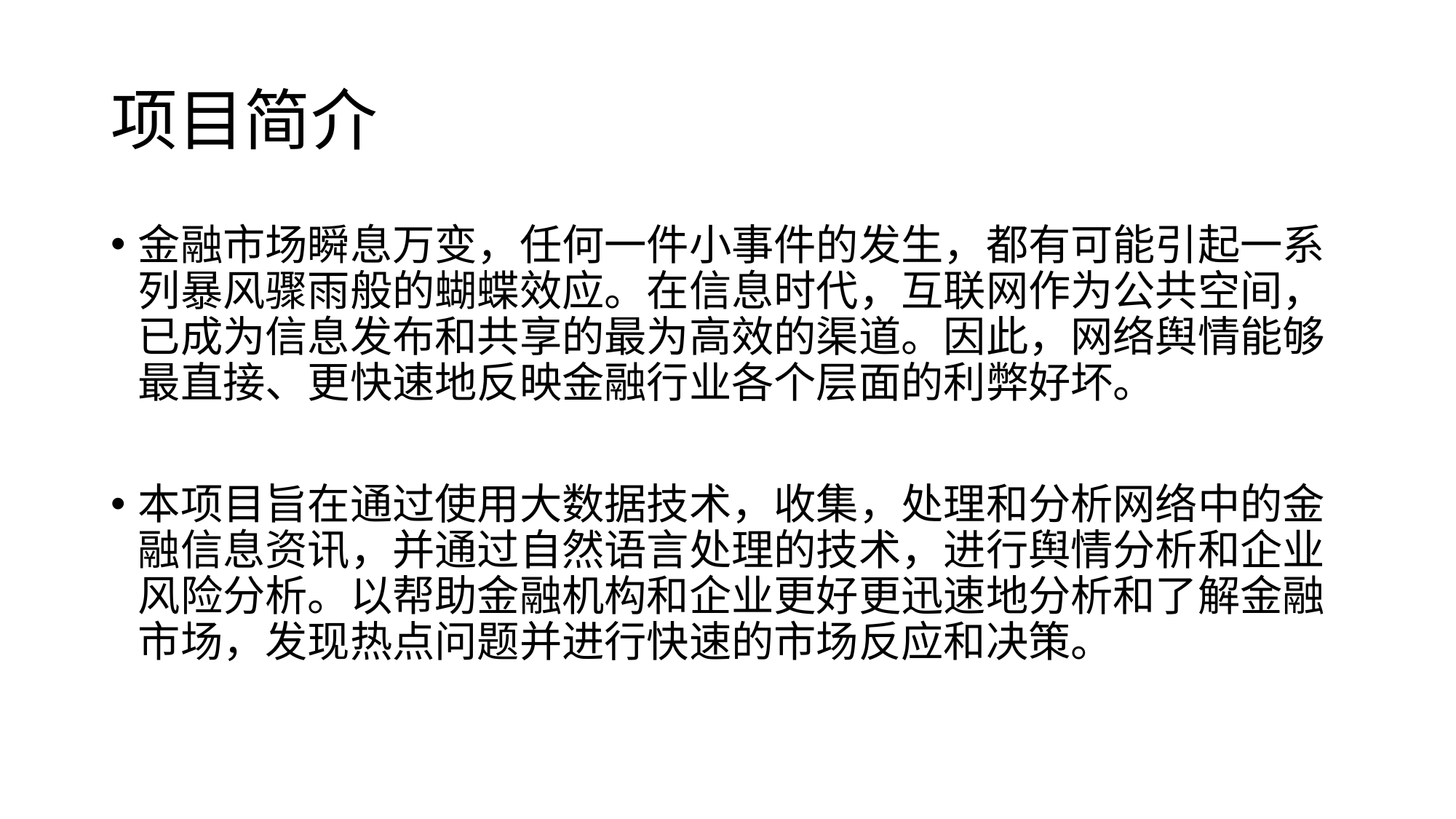

# 项目简介
金融市场瞬息万变，任何一件小事件的发生，都有可能引起一系列暴风骤雨般的蝴蝶效应。在信息时代，互联网作为公共空间，已成为信息发布和共享的最为高效的渠道。因此，网络舆情能够最直接、更快速地反映金融行业各个层面的利弊好坏。

本项目旨在通过使用大数据技术，收集，处理和分析网络中的金融信息资讯，并通过自然语言处理的技术，进行舆情分析和企业风险分析。以帮助金融机构和企业更好更迅速地分析和了解金融市场，发现热点问题并进行快速的市场反应和决策。